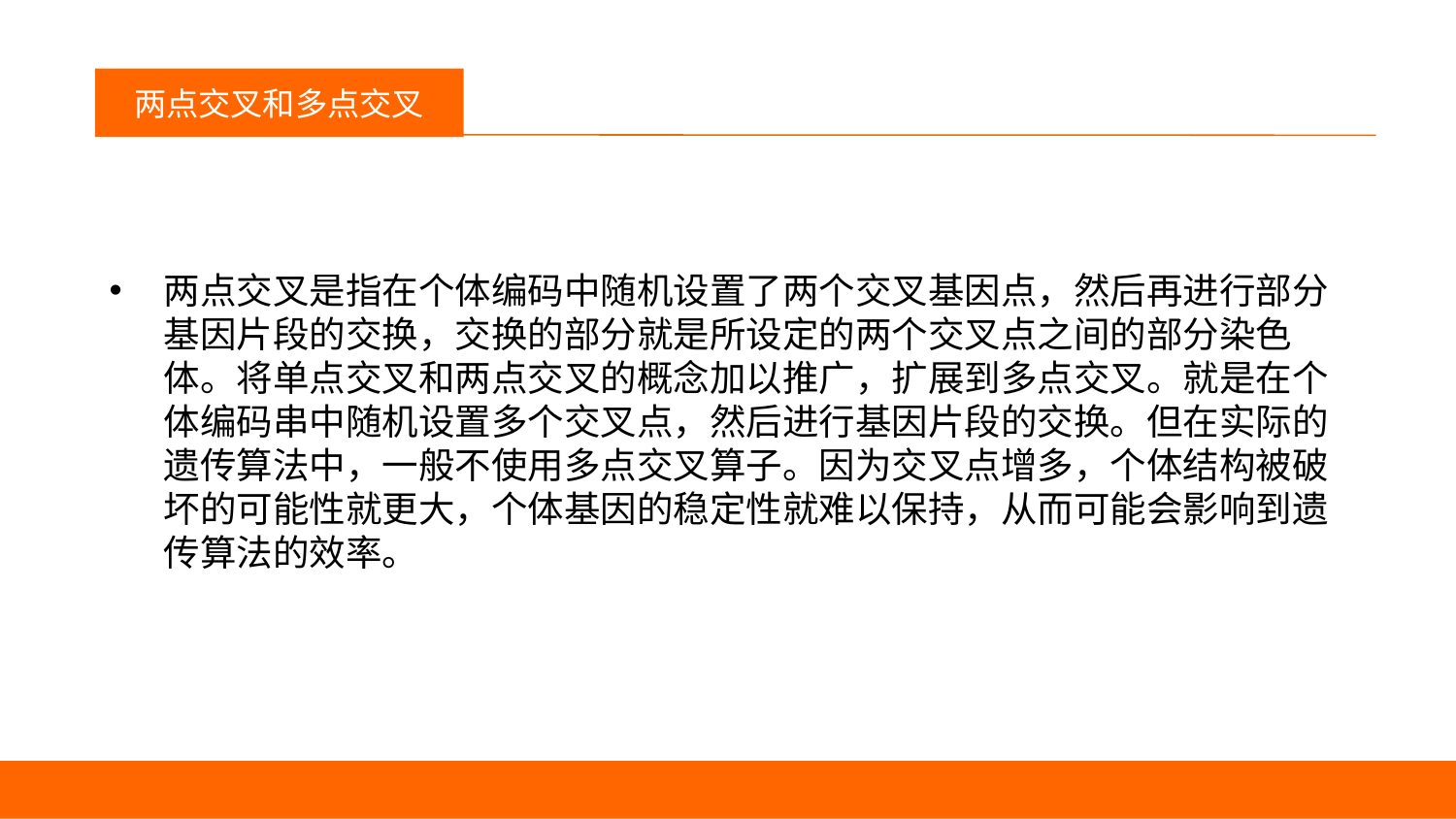

议程
两点交叉和多点交叉

两点交叉是指在个体编码中随机设置了两个交叉基因点，然后再进行部分基因片段的交换，交换的部分就是所设定的两个交叉点之间的部分染色体。将单点交叉和两点交叉的概念加以推广，扩展到多点交叉。就是在个体编码串中随机设置多个交叉点，然后进行基因片段的交换。但在实际的遗传算法中，一般不使用多点交叉算子。因为交叉点增多，个体结构被破坏的可能性就更大，个体基因的稳定性就难以保持，从而可能会影响到遗传算法的效率。